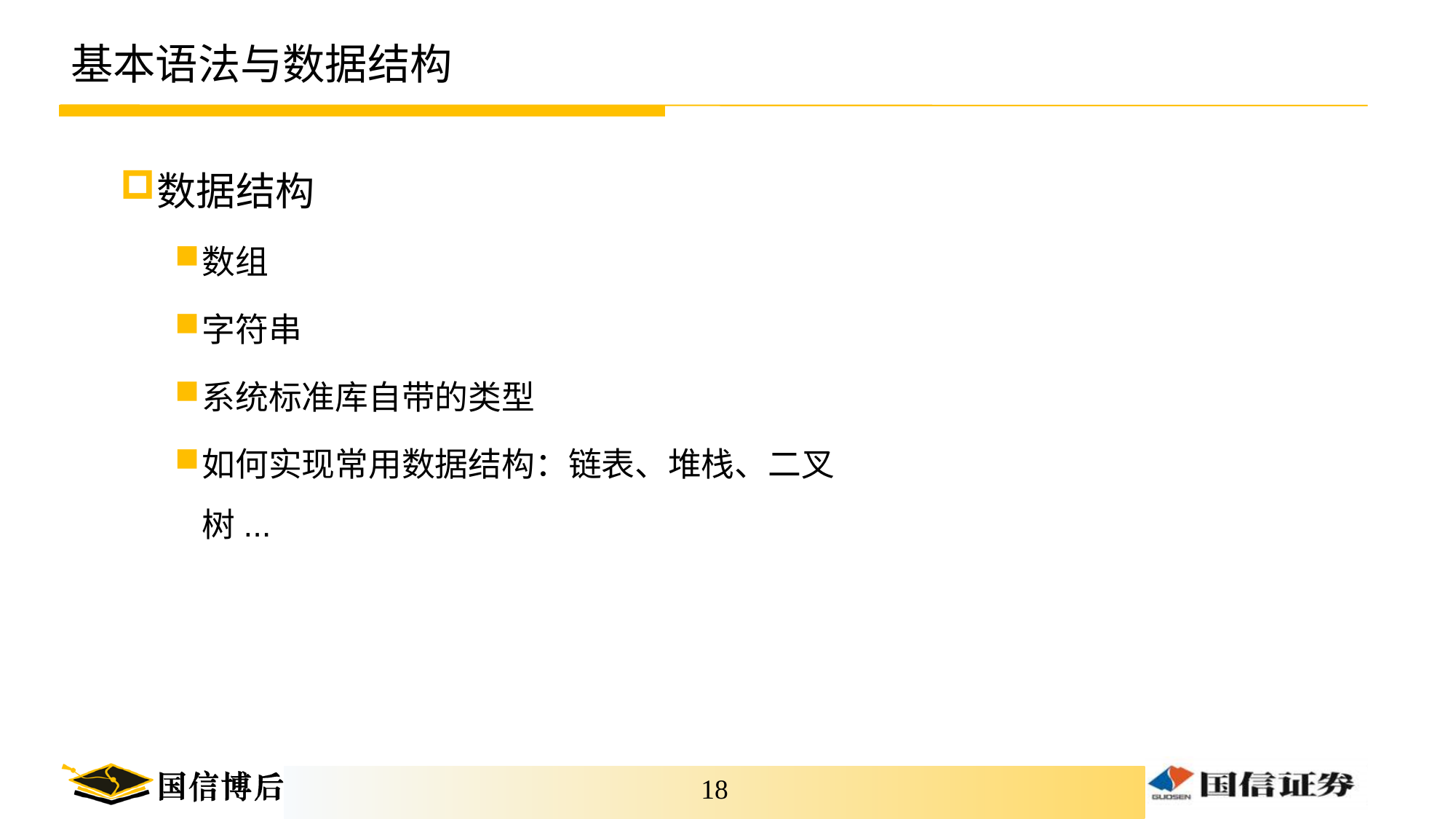

# 基本语法与数据结构
数据结构
数组
字符串
系统标准库自带的类型
如何实现常用数据结构：链表、堆栈、二叉树...
18